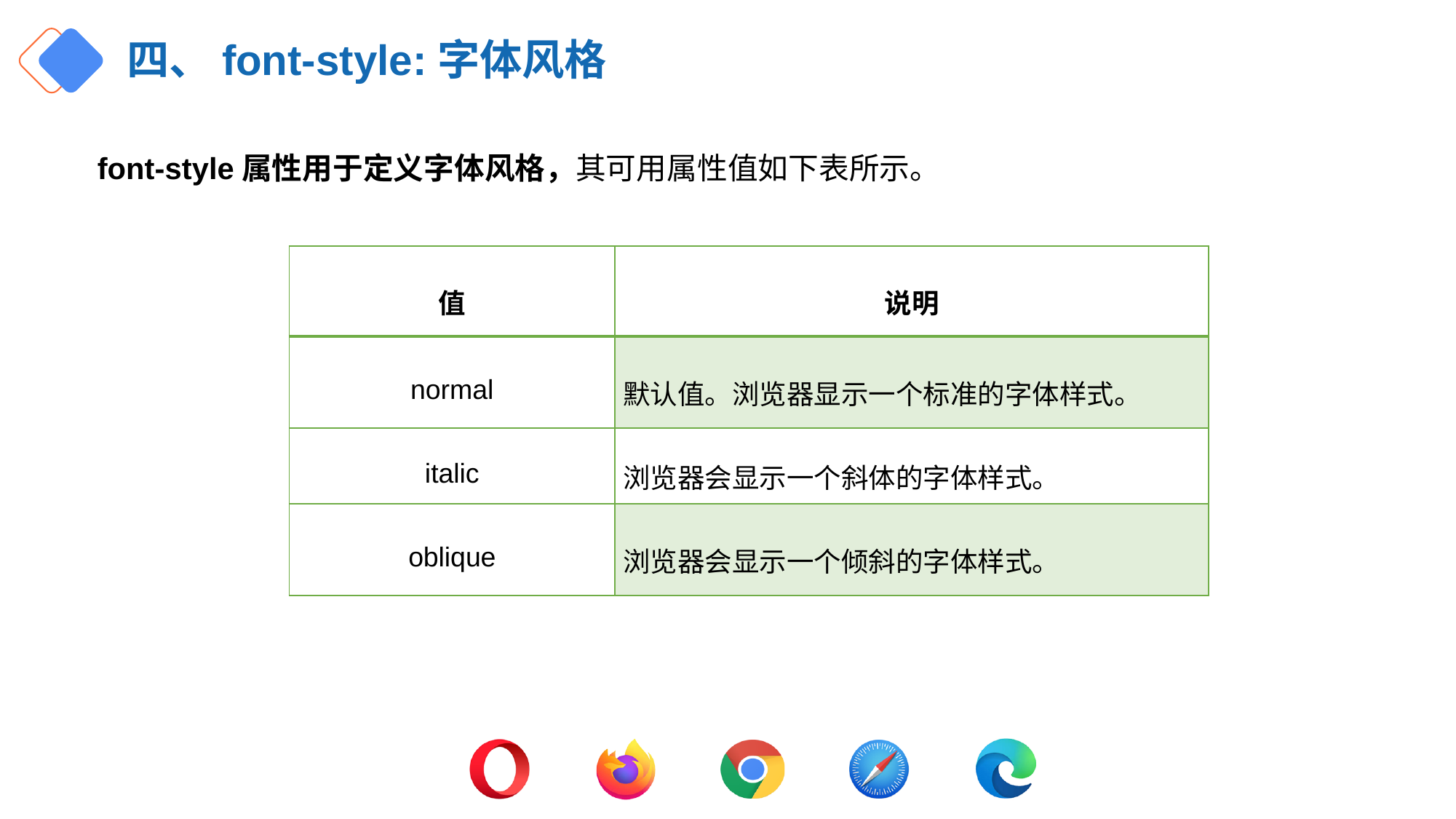

# 四、font-style:字体风格

font-style属性用于定义字体风格，其可用属性值如下表所示。

| 值 | 说明 |
| --- | --- |
| normal | 默认值。浏览器显示一个标准的字体样式。 |
| italic | 浏览器会显示一个斜体的字体样式。 |
| oblique | 浏览器会显示一个倾斜的字体样式。 |